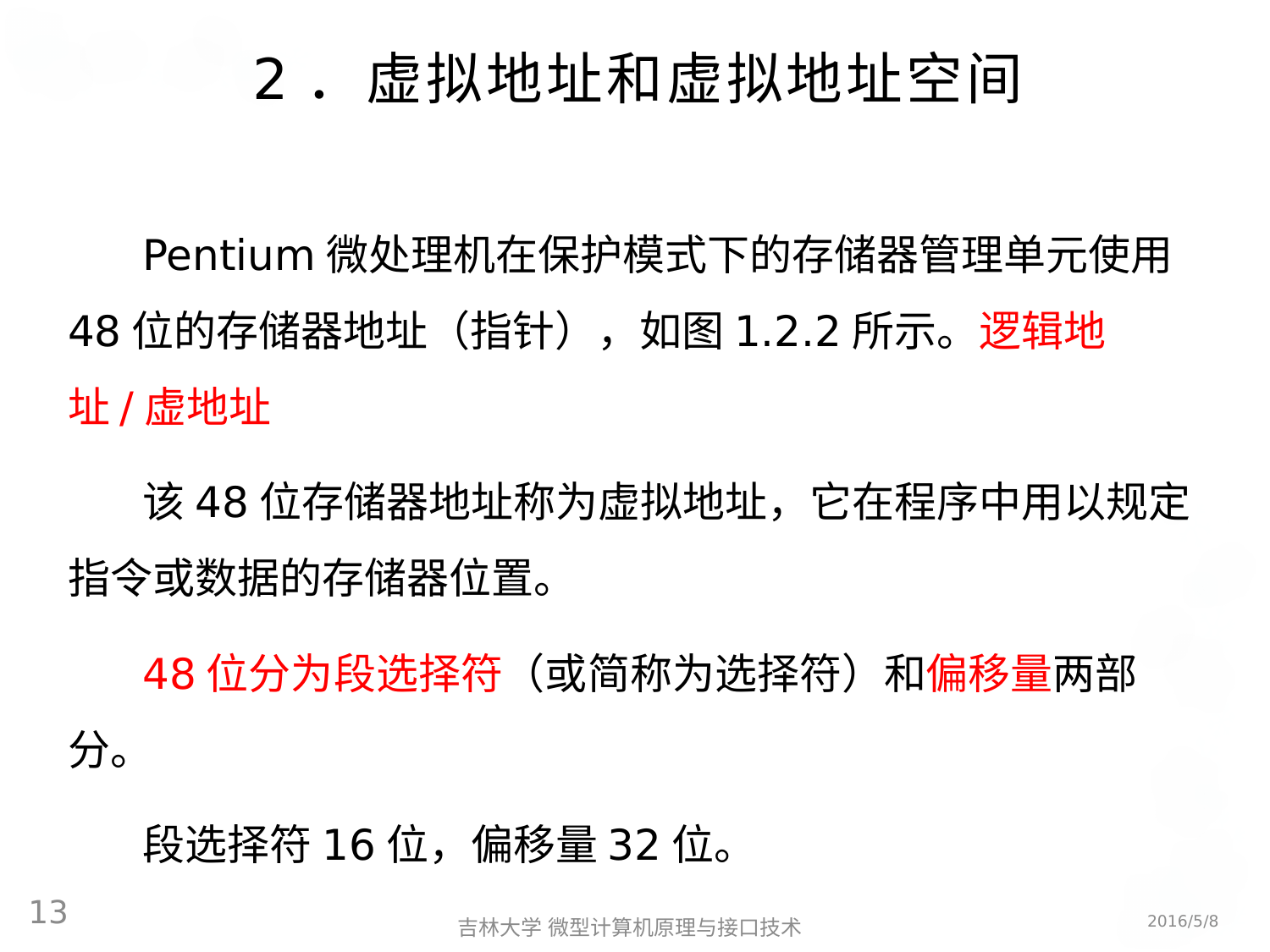

# 2．虚拟地址和虚拟地址空间
Pentium微处理机在保护模式下的存储器管理单元使用48位的存储器地址（指针），如图1.2.2所示。逻辑地址/虚地址
该48位存储器地址称为虚拟地址，它在程序中用以规定指令或数据的存储器位置。
48位分为段选择符（或简称为选择符）和偏移量两部分。
段选择符16位，偏移量32位。
13
2016/5/8
吉林大学 微型计算机原理与接口技术